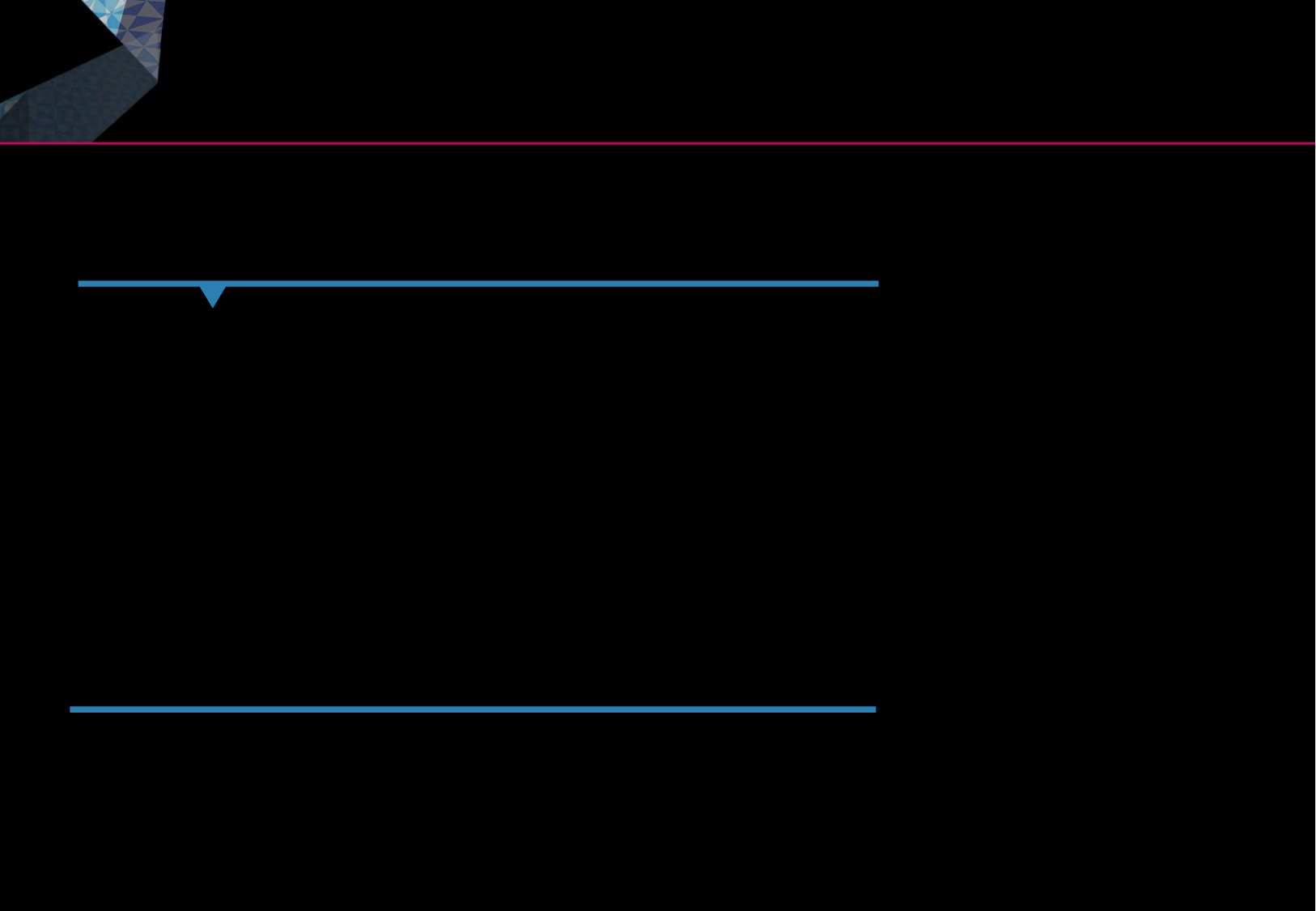

Controller 종류 및 특징
AbstractController

AbstractController
SpringMVC 컨트롤러의 최상위 추상클래스 입니다. 추상클래스이기 때문에 직접 사용할 수는 없고 자체 컨트롤러를 만드는 경우에 이 클래스를 상속받거나 이 클래스를 상속받은 다른 하위 클래스를 반드시 상속받게 됩니다.